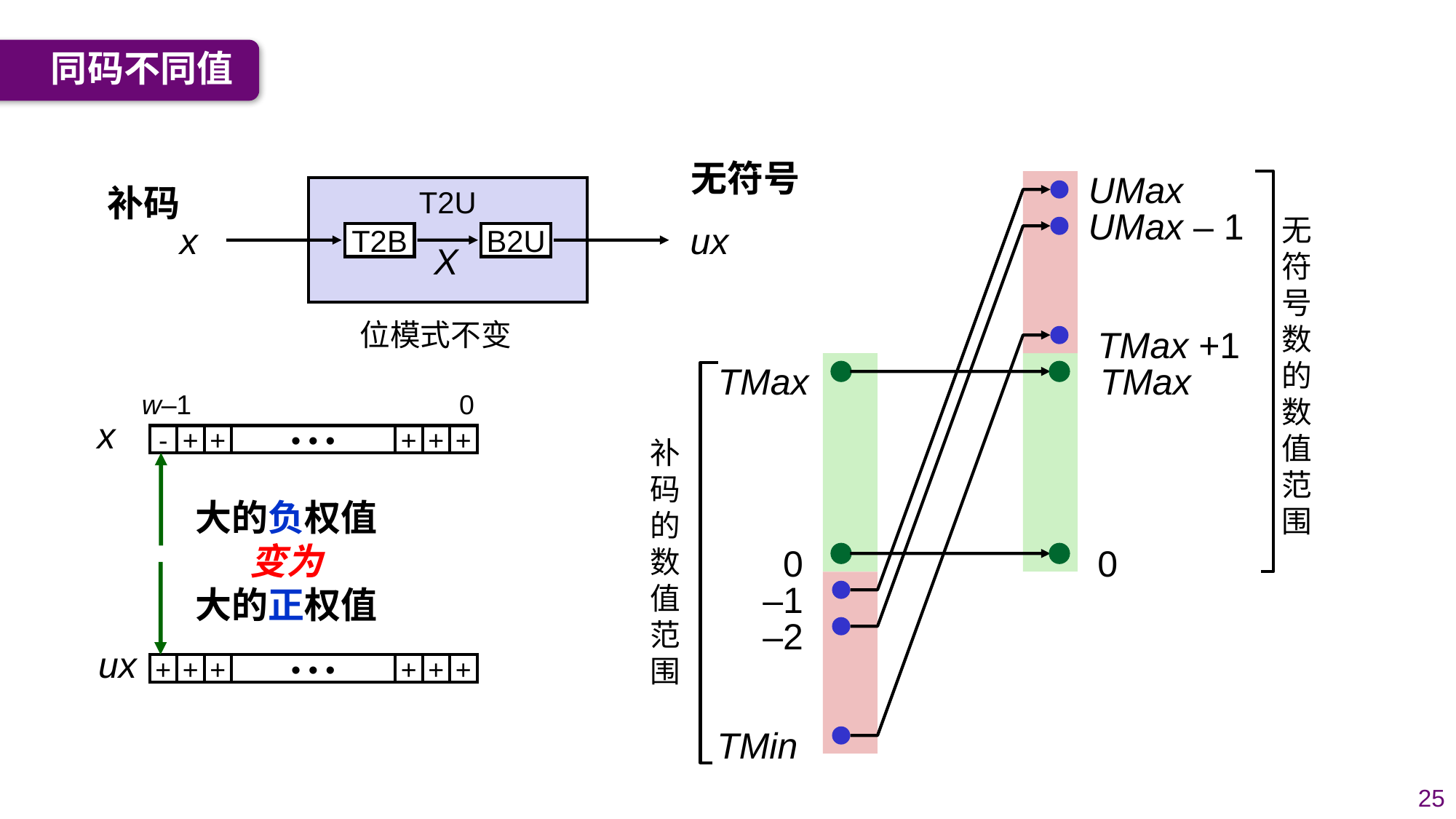

同码不同值
无符号
UMax

补码
T2U

UMax – 1
无符号数的数值范围
x
ux

T2B
B2U

X

位模式不变
TMax +1

TMax

TMax

w–1
0
x
-
+
+
• • •
+
+
+
补码的数值范围

大的负权值
变为
大的正权值
0
0

–1

–2

ux
+
+
+
• • •
+
+
+
TMin

25